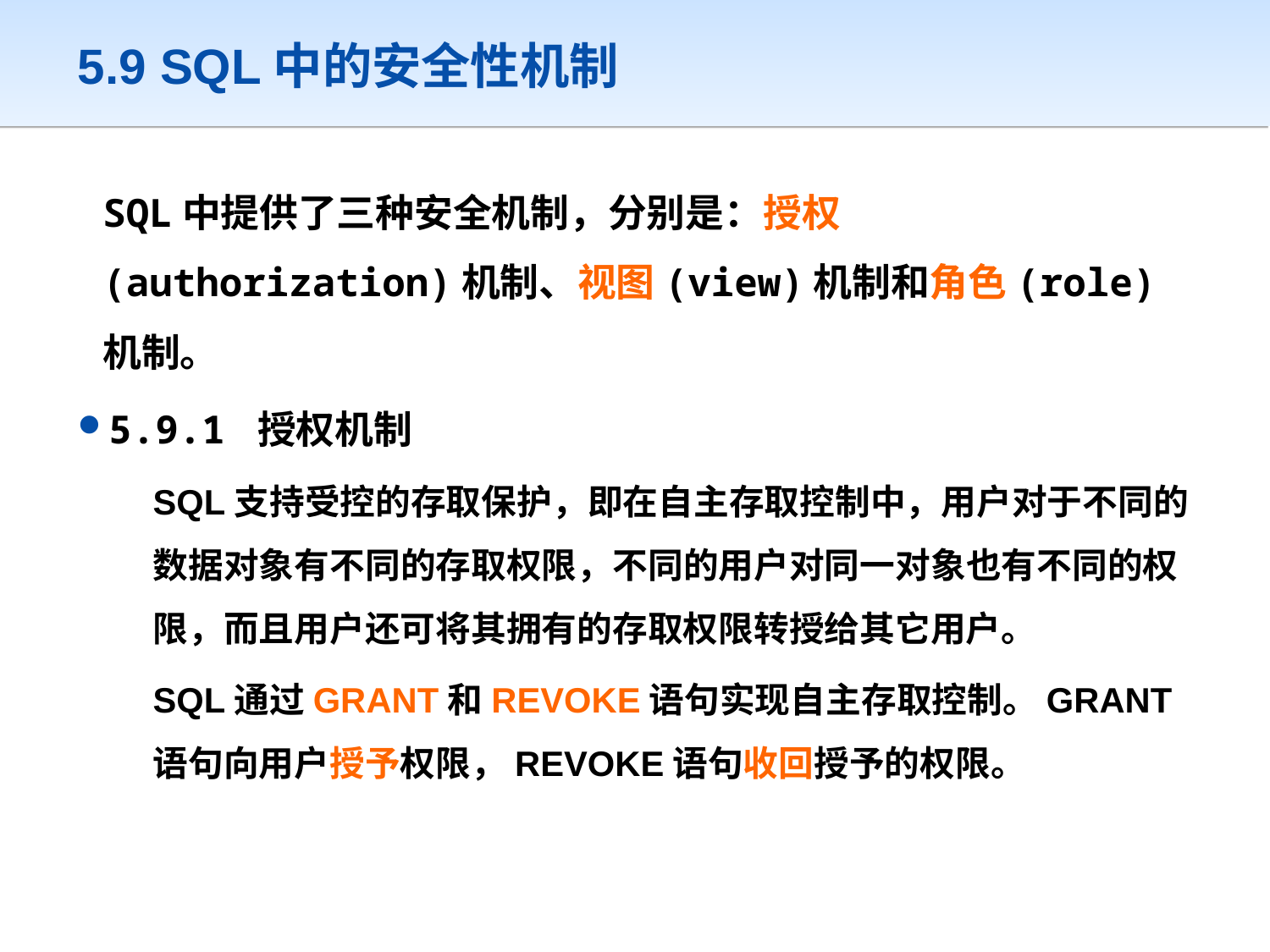

# 5.9 SQL中的安全性机制
	SQL中提供了三种安全机制，分别是：授权(authorization)机制、视图(view)机制和角色(role)机制。
5.9.1 授权机制
	SQL支持受控的存取保护，即在自主存取控制中，用户对于不同的数据对象有不同的存取权限，不同的用户对同一对象也有不同的权限，而且用户还可将其拥有的存取权限转授给其它用户。
	SQL通过GRANT和REVOKE语句实现自主存取控制。GRANT语句向用户授予权限，REVOKE语句收回授予的权限。